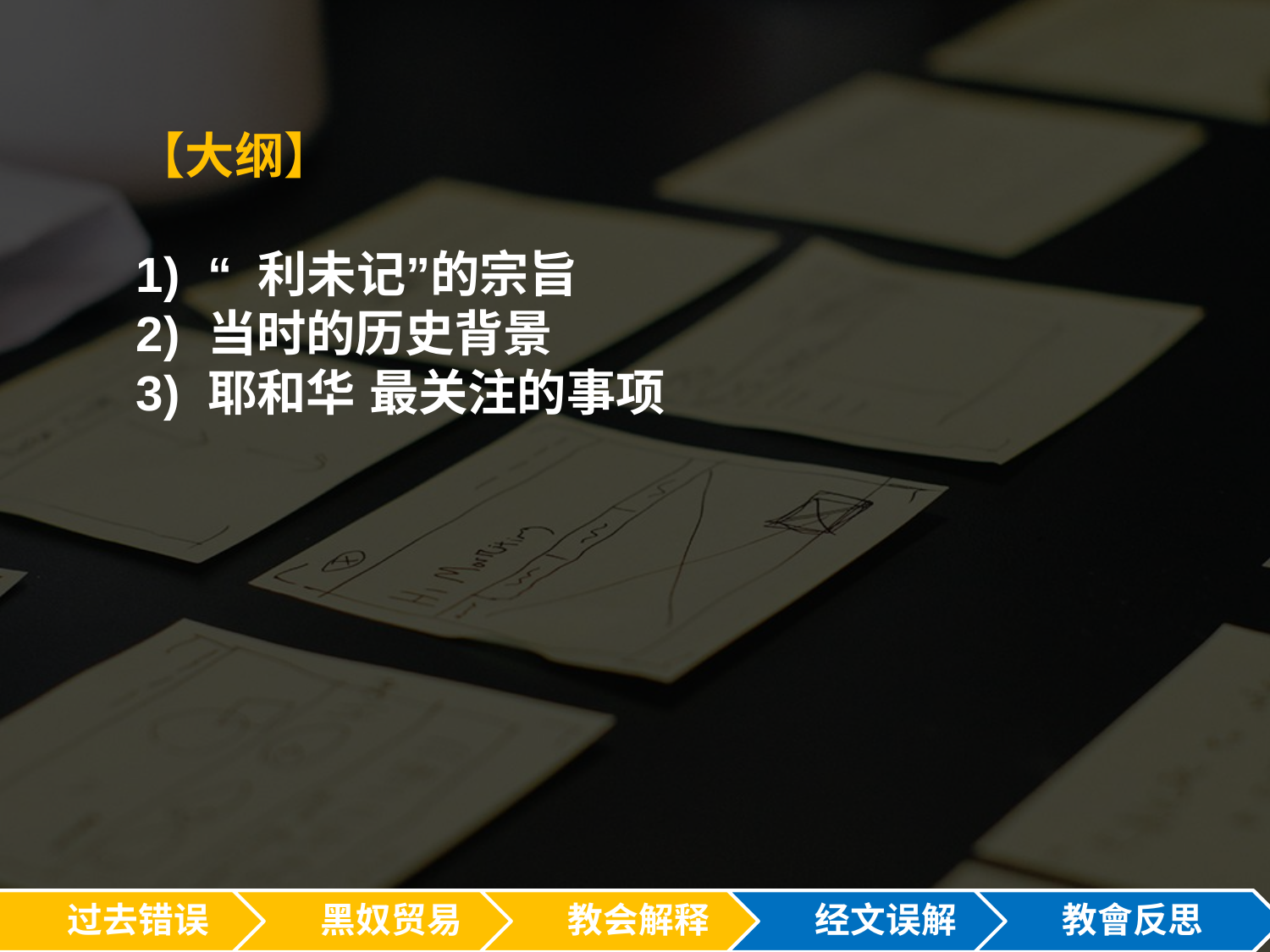

【大纲】

“ 利未记”的宗旨
当时的历史背景
耶和华 最关注的事项

过去错误
黑奴贸易
教会解释
经文误解
教會反思

不可論斷

沒有資格

分辨好歹

分辨之道

推己及人